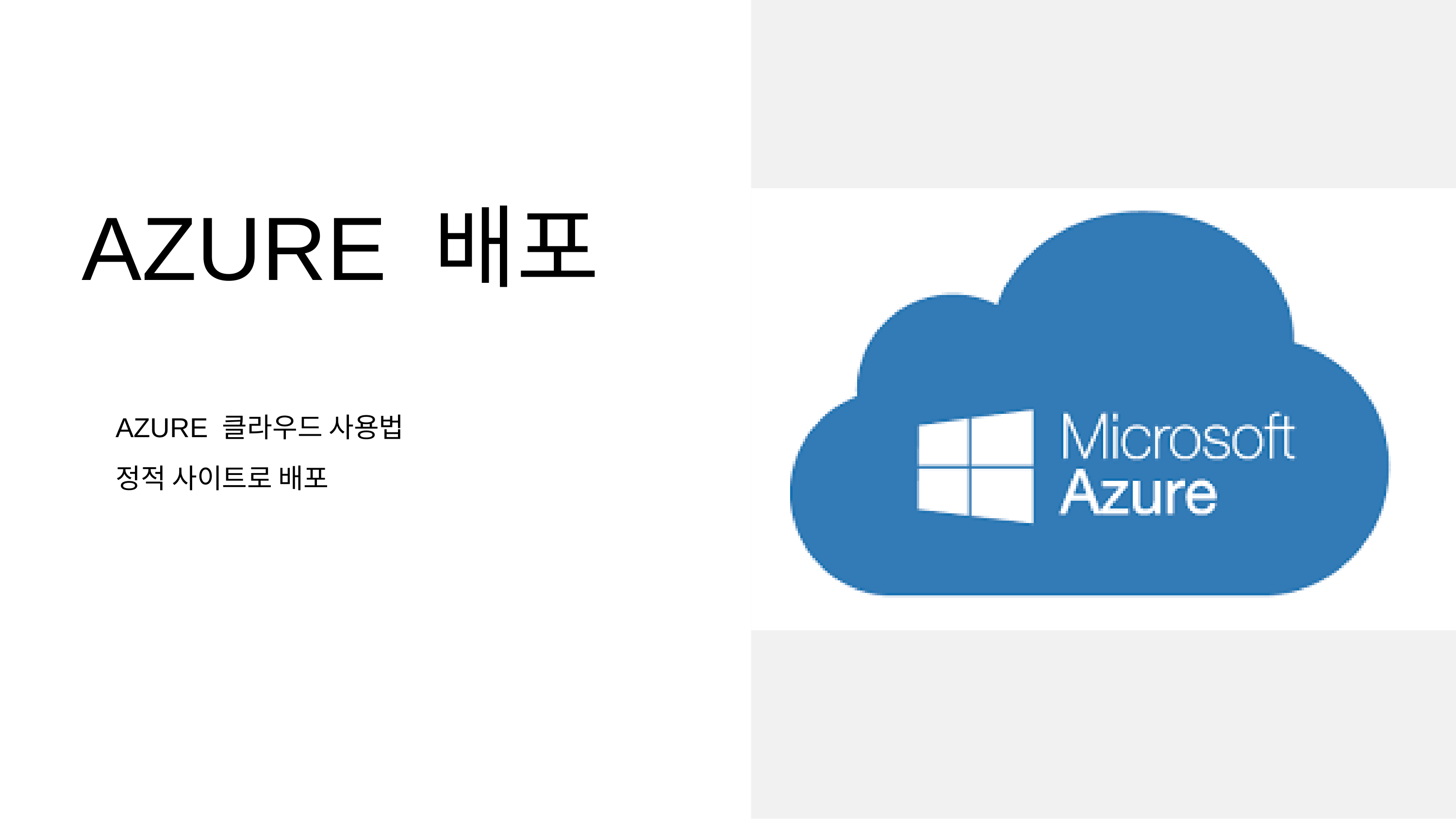

AZURE 배포
AZURE 클라우드 사용법
정적 사이트로 배포